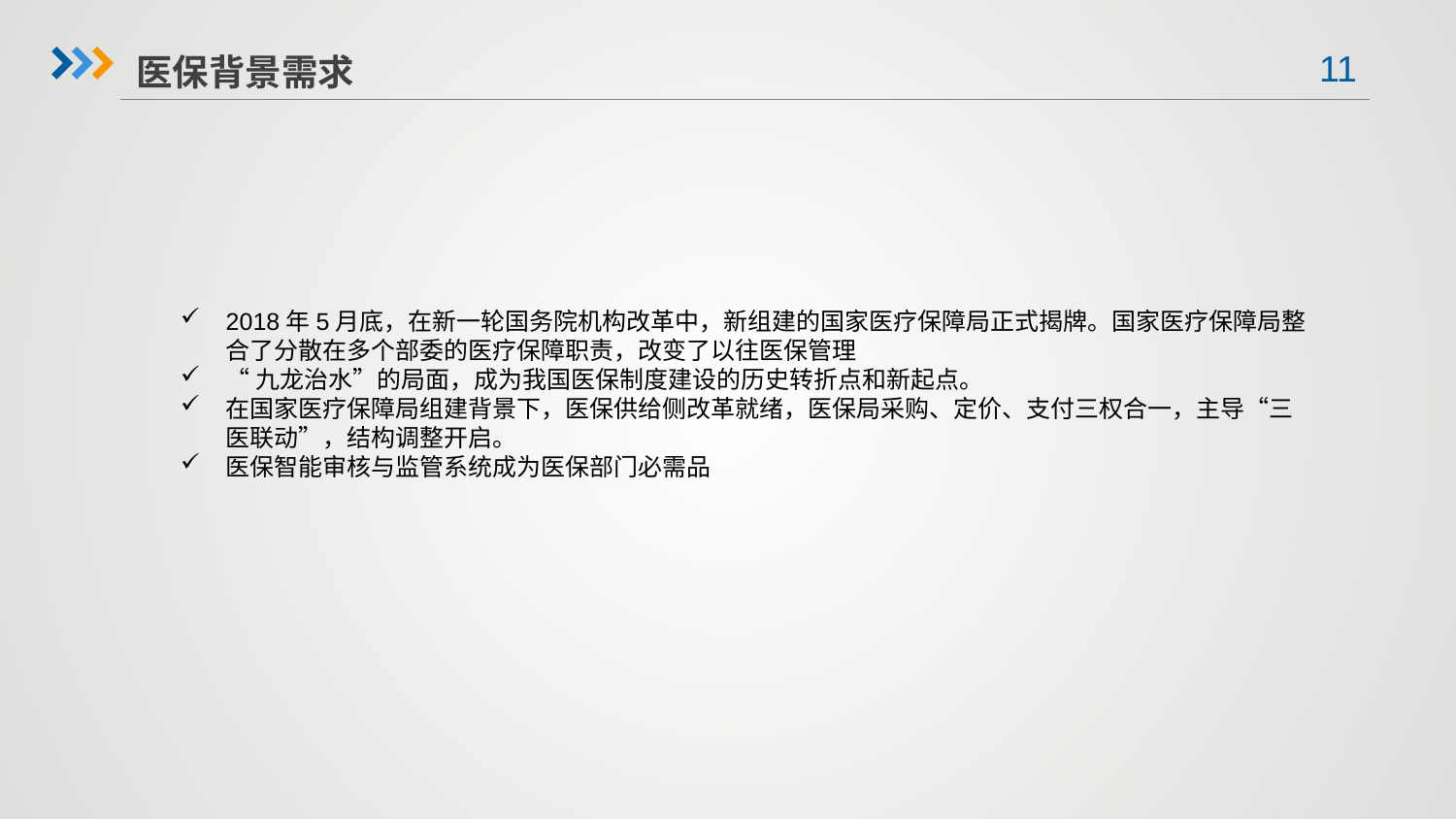

医保背景需求
2018年5月底，在新一轮国务院机构改革中，新组建的国家医疗保障局正式揭牌。国家医疗保障局整合了分散在多个部委的医疗保障职责，改变了以往医保管理
“九龙治水”的局面，成为我国医保制度建设的历史转折点和新起点。
在国家医疗保障局组建背景下，医保供给侧改革就绪，医保局采购、定价、支付三权合一，主导“三医联动”，结构调整开启。
医保智能审核与监管系统成为医保部门必需品